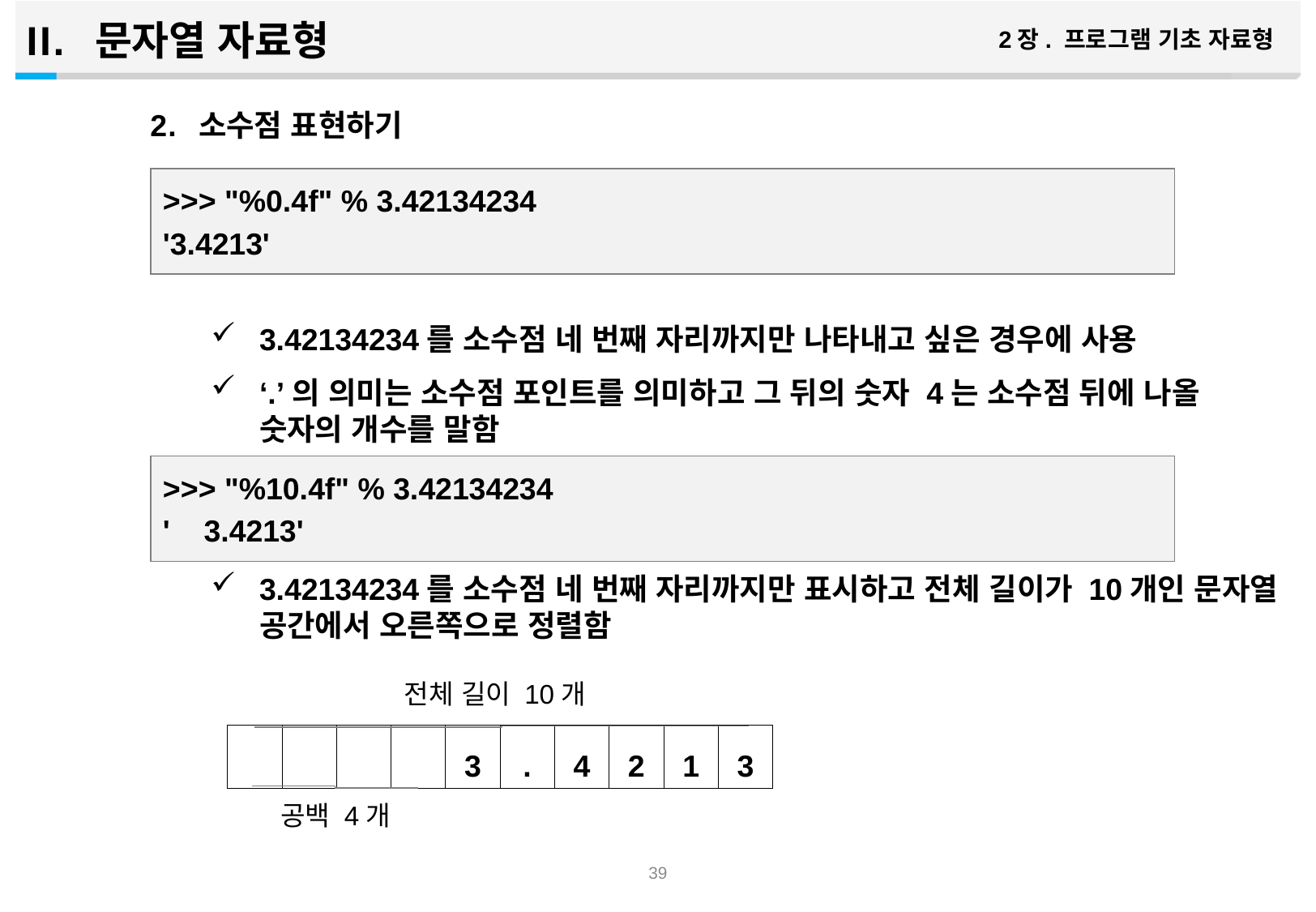

문자열 자료형
2장. 프로그램 기초 자료형
소수점 표현하기

3.42134234를 소수점 네 번째 자리까지만 나타내고 싶은 경우에 사용
‘.’의 의미는 소수점 포인트를 의미하고 그 뒤의 숫자 4는 소수점 뒤에 나올 숫자의 개수를 말함

3.42134234를 소수점 네 번째 자리까지만 표시하고 전체 길이가 10개인 문자열 공간에서 오른쪽으로 정렬함

>>> "%0.4f" % 3.42134234
'3.4213'
>>> "%10.4f" % 3.42134234
'    3.4213'
전체 길이 10개
|  |  |  |  | 3 | . | 4 | 2 | 1 | 3 |
| --- | --- | --- | --- | --- | --- | --- | --- | --- | --- |
공백 4개
39